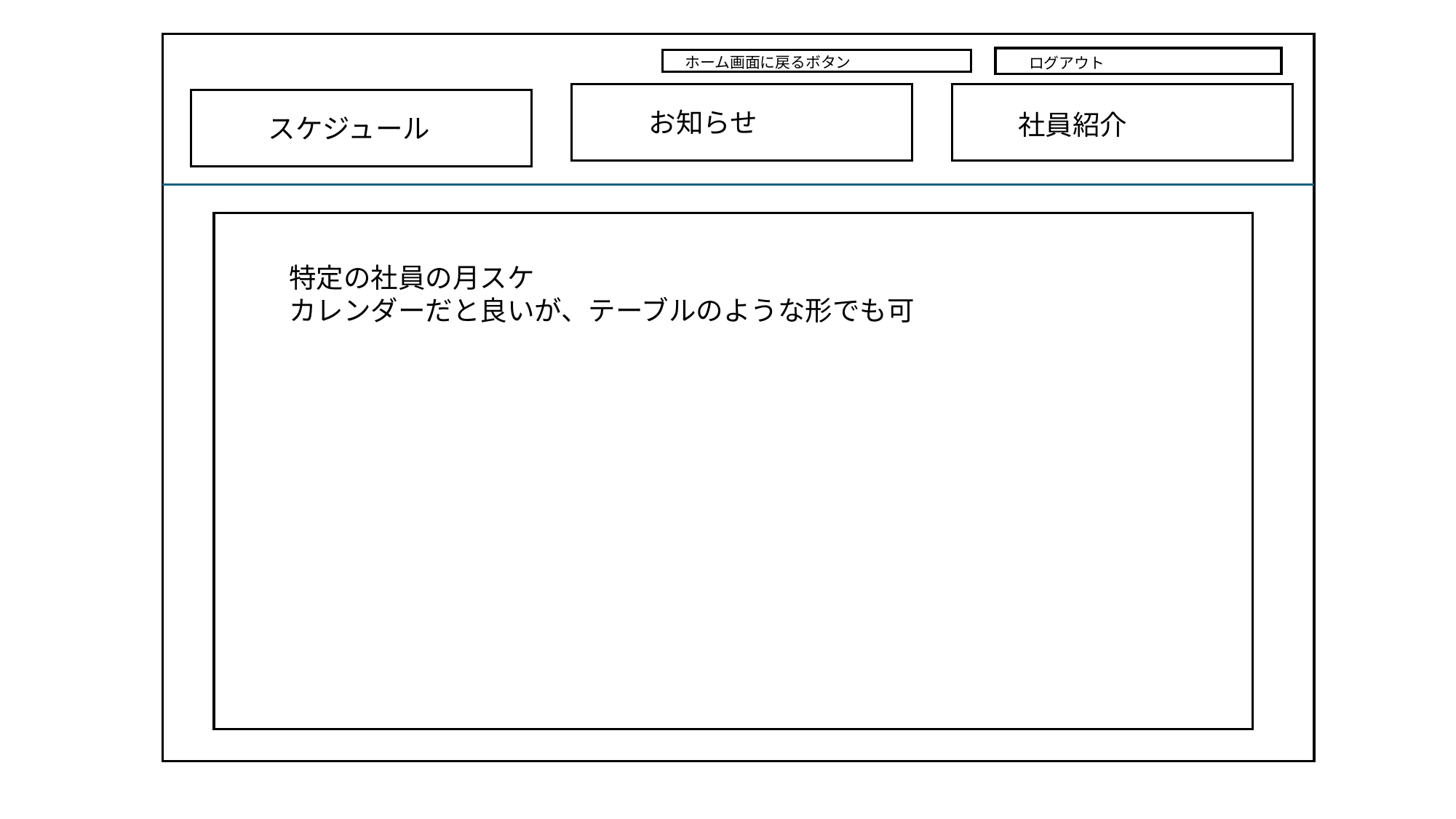

ホーム画面に戻るボタン

ログアウト

お知らせ
社員紹介
スケジュール

特定の社員の月スケ
カレンダーだと良いが、テーブルのような形でも可